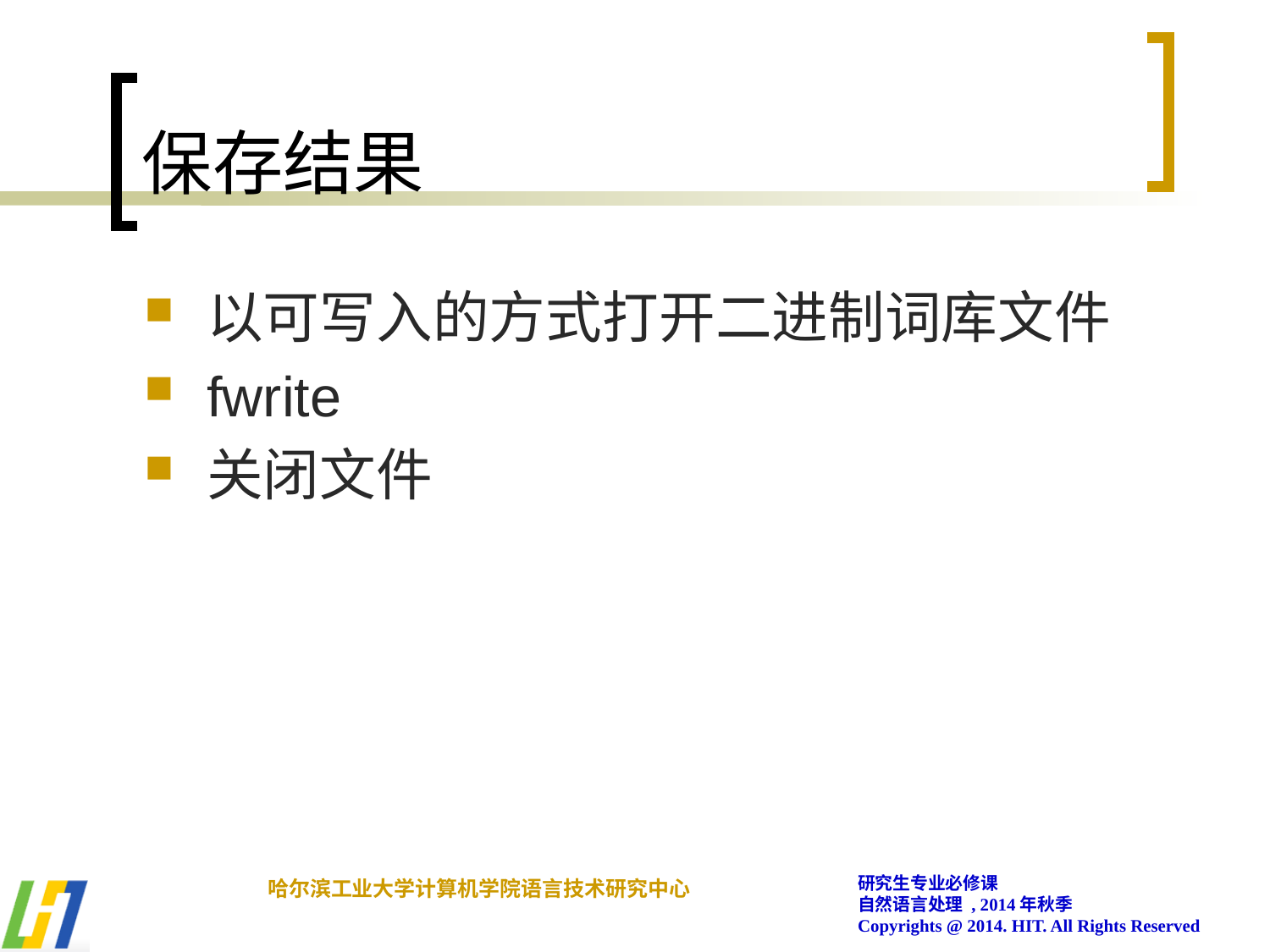

# 保存结果
以可写入的方式打开二进制词库文件
fwrite
关闭文件

研究生专业必修课
自然语言处理 , 2014年秋季
Copyrights @ 2014. HIT. All Rights Reserved
哈尔滨工业大学计算机学院语言技术研究中心